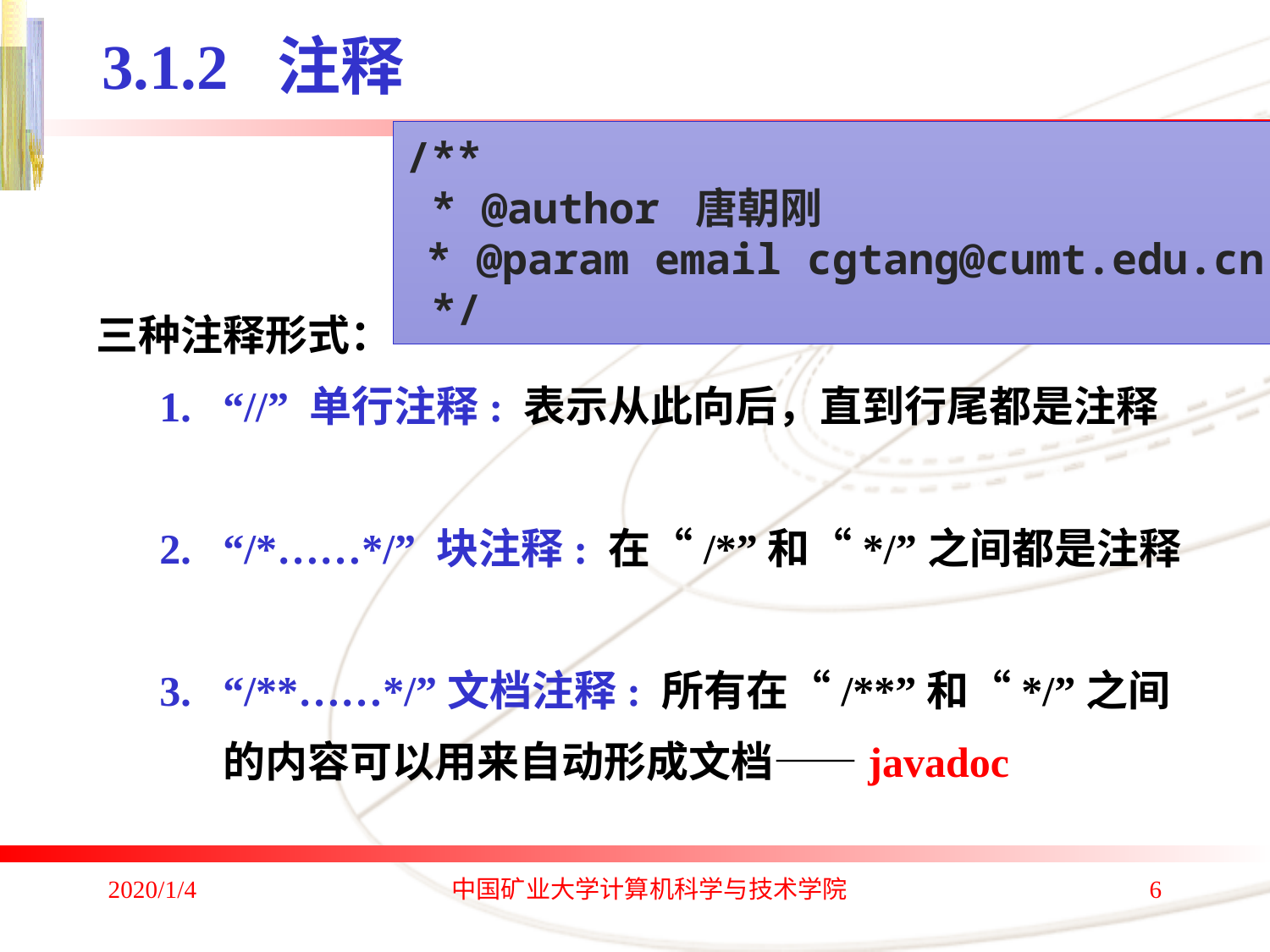

3.1.2   注释

/**
 * @author 唐朝刚
 * @param email cgtang@cumt.edu.cn
 */

三种注释形式：
“//” 单行注释: 表示从此向后，直到行尾都是注释

“/*……*/” 块注释: 在“/*”和“*/”之间都是注释

“/**……*/”文档注释: 所有在“/**”和“*/”之间的内容可以用来自动形成文档——javadoc
2020/1/4
中国矿业大学计算机科学与技术学院
6